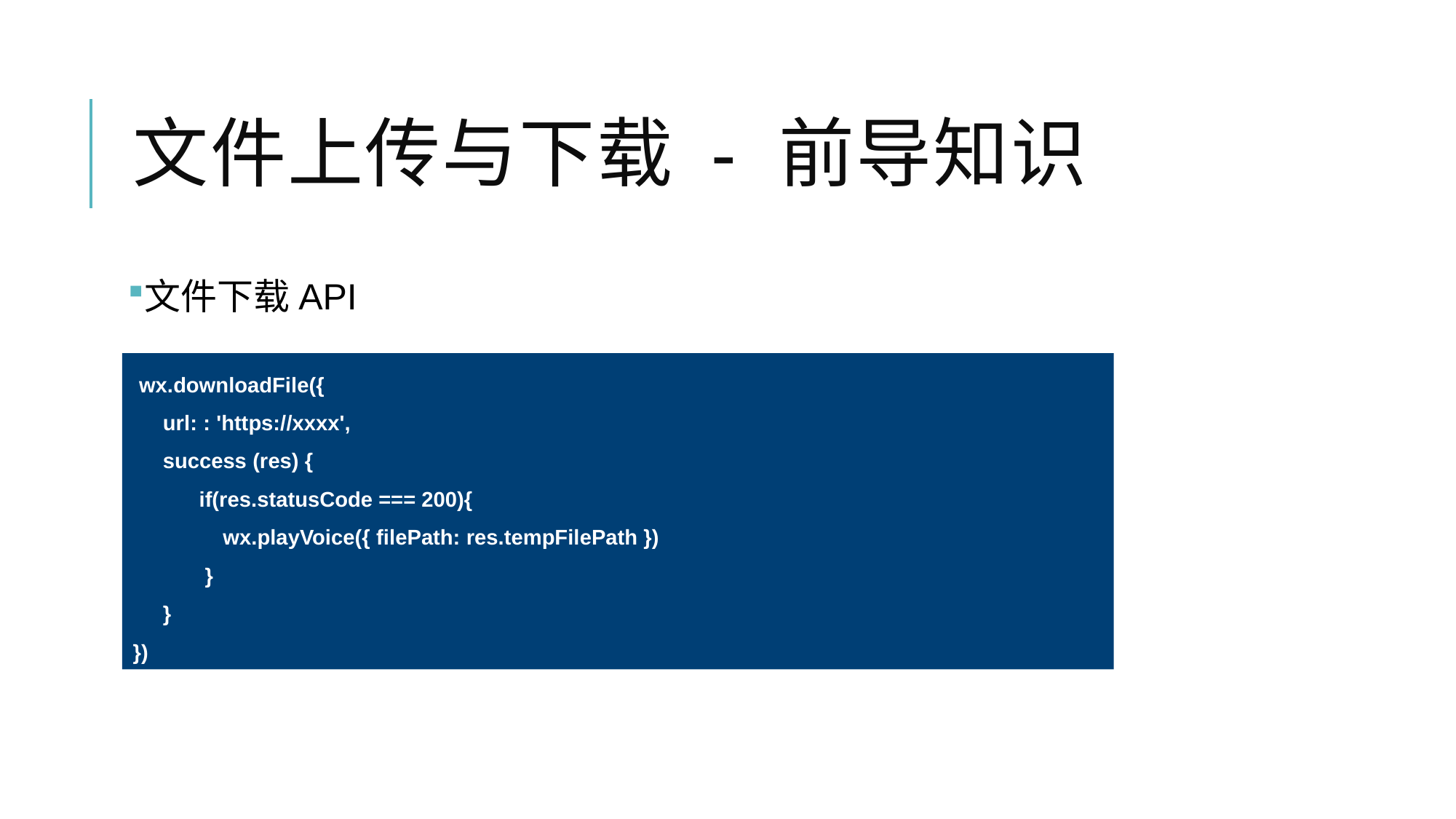

# 文件上传与下载 - 前导知识
文件下载API
 wx.downloadFile({
     url: : 'https://xxxx',
     success (res) {
           if(res.statusCode === 200){
               wx.playVoice({ filePath: res.tempFilePath })
            }
     }
})